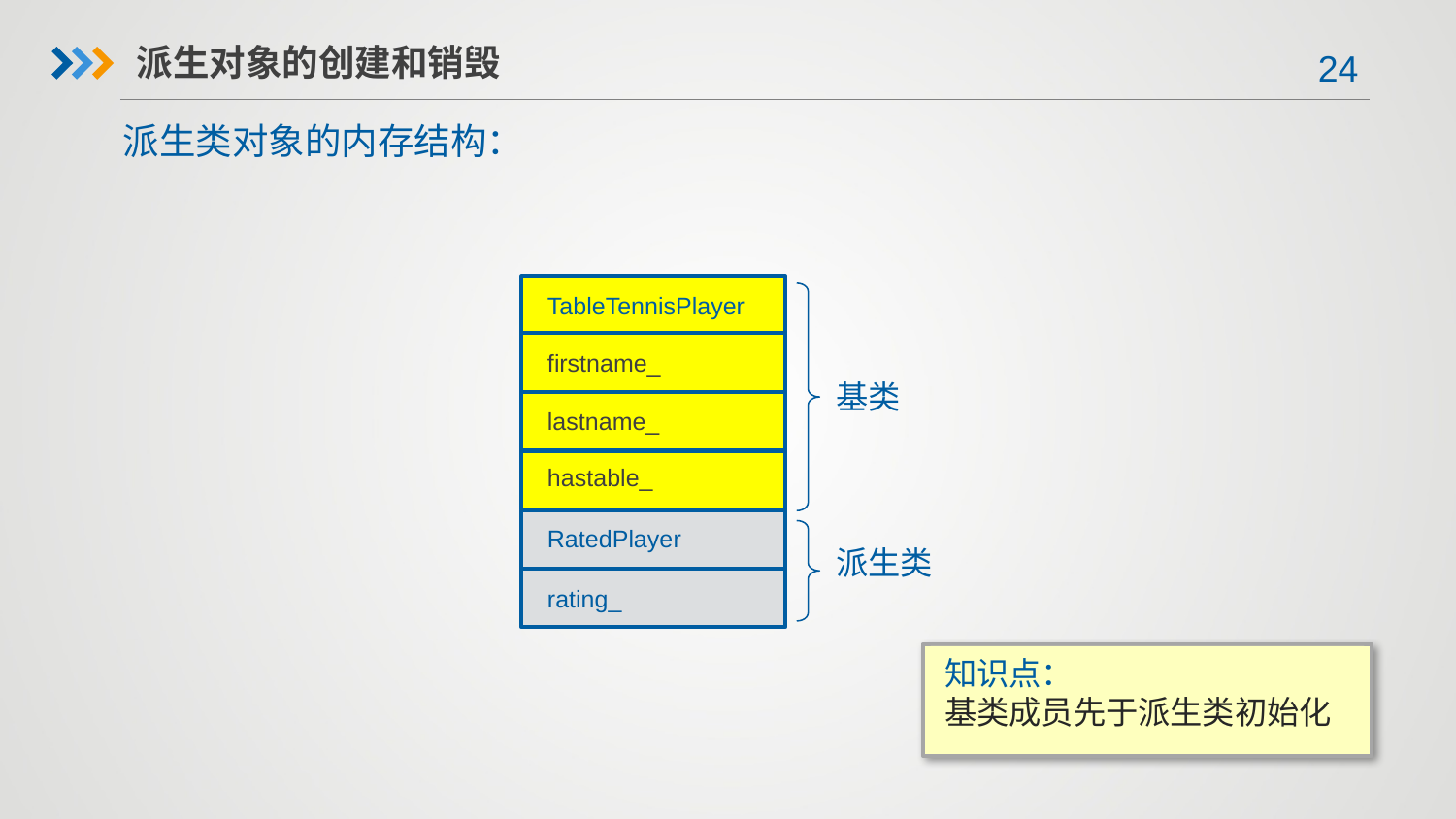

派生对象的创建和销毁
派生类对象的内存结构：

TableTennisPlayer

firstname_

lastname_

hastable_

RatedPlayer

rating_

基类

派生类

知识点：
基类成员先于派生类初始化